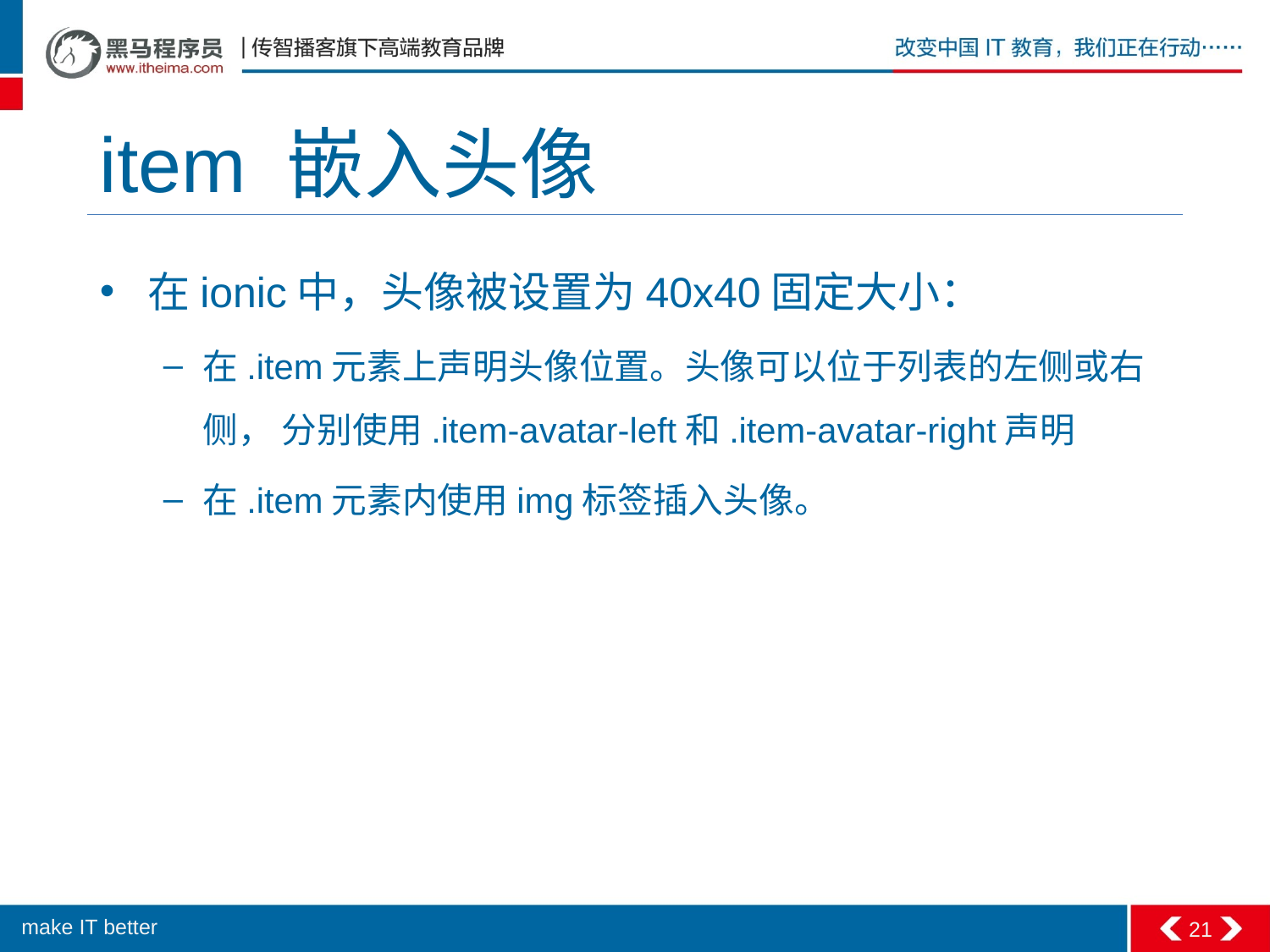

# item 嵌入头像
在ionic中，头像被设置为40x40固定大小：
在.item元素上声明头像位置。头像可以位于列表的左侧或右侧， 分别使用.item-avatar-left和.item-avatar-right声明
在.item元素内使用img标签插入头像。
21

make IT better